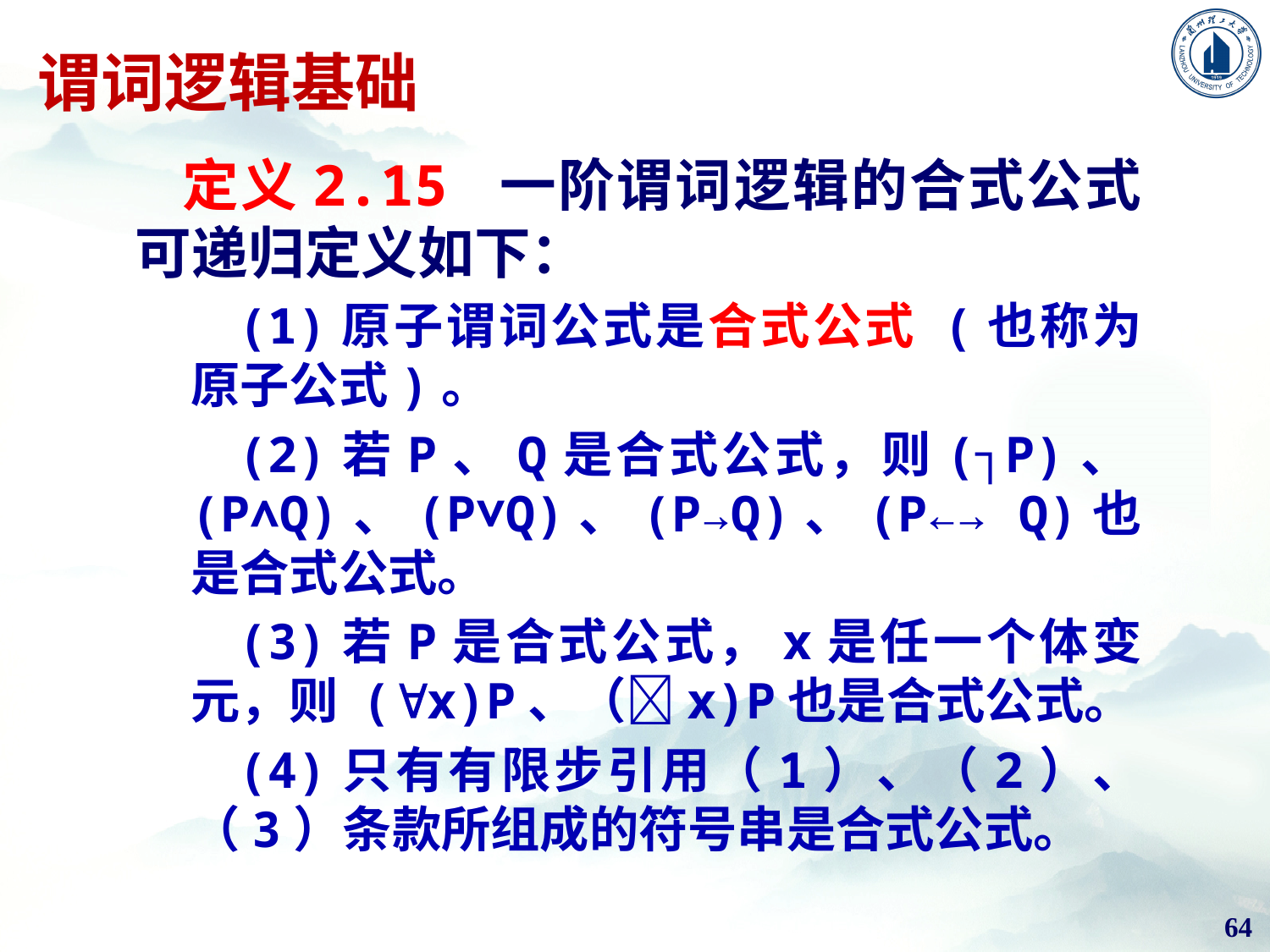

# 谓词逻辑基础
定义2.15 一阶谓词逻辑的合式公式可递归定义如下：
(1)原子谓词公式是合式公式 (也称为原子公式)。
(2)若P、Q是合式公式，则(┐P)、(P∧Q)、(P∨Q)、(P→Q)、(P←→ Q)也是合式公式。
(3)若P是合式公式，x是任一个体变元，则 (∀x)P、（∃x)P也是合式公式。
(4)只有有限步引用（1）、（2）、（3）条款所组成的符号串是合式公式。

64